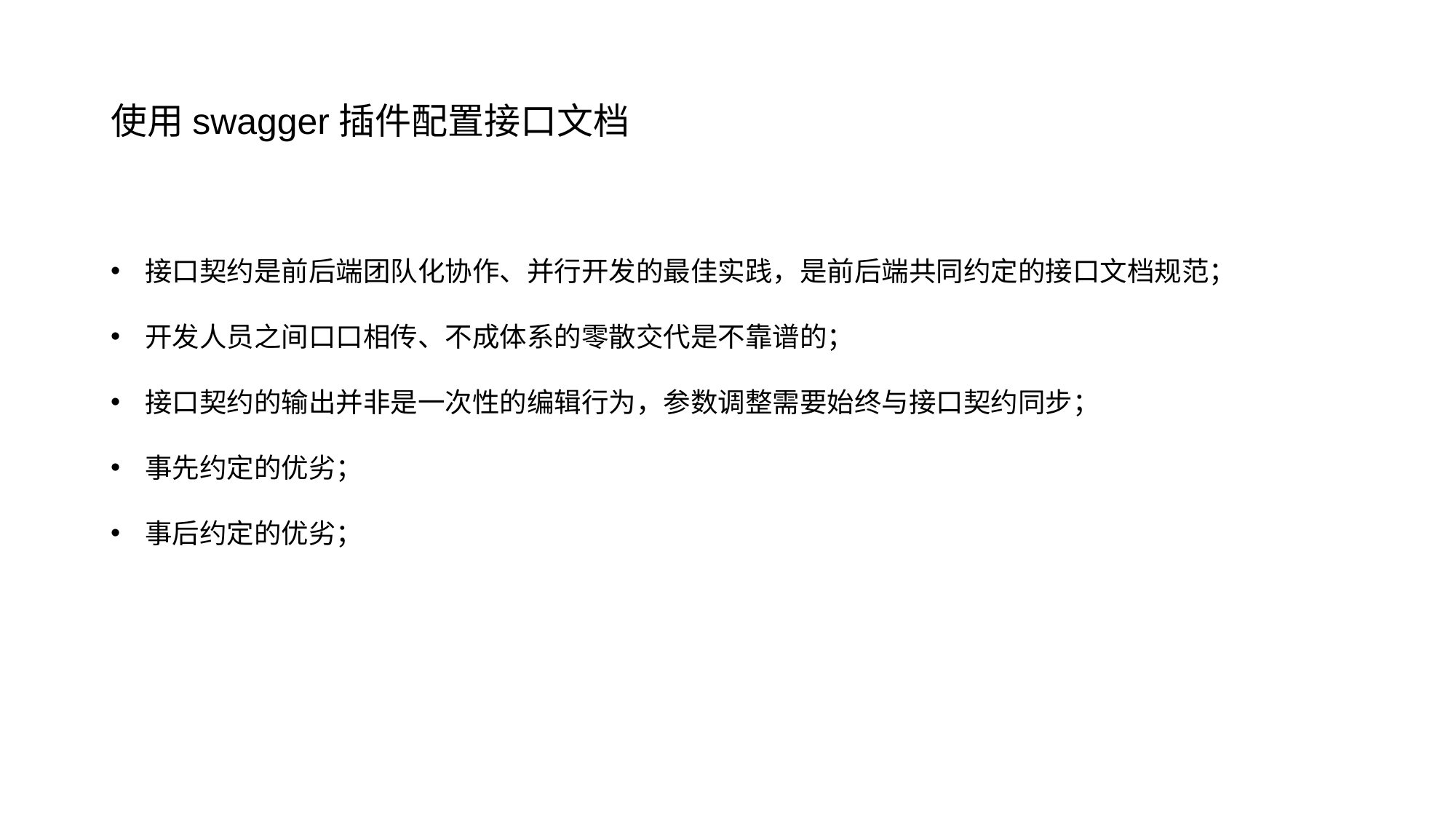

# 使用swagger插件配置接口文档
接口契约是前后端团队化协作、并行开发的最佳实践，是前后端共同约定的接口文档规范；
开发人员之间口口相传、不成体系的零散交代是不靠谱的；
接口契约的输出并非是一次性的编辑行为，参数调整需要始终与接口契约同步；
事先约定的优劣；
事后约定的优劣；